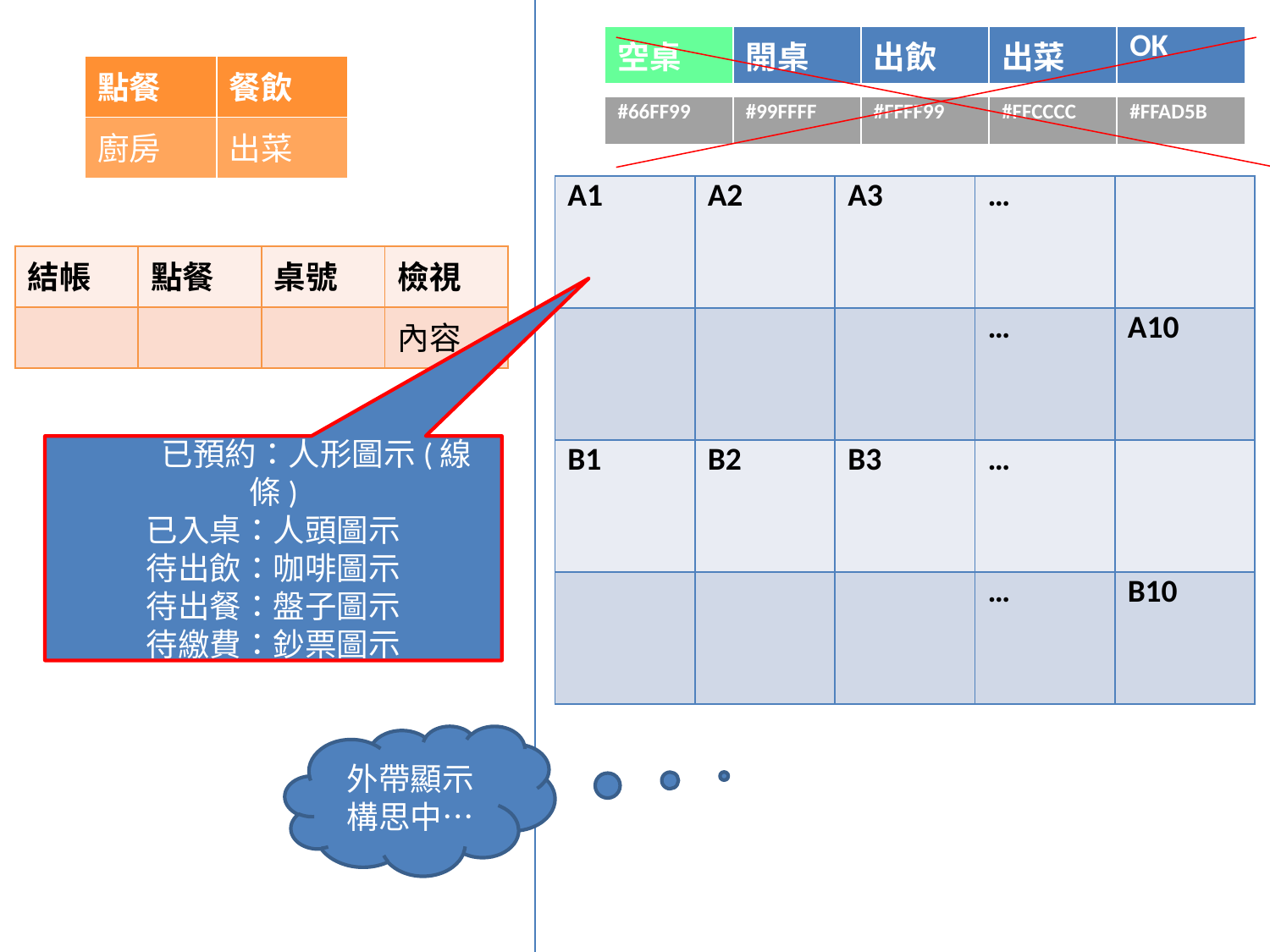

| 空桌 | 開桌 | 出飲 | 出菜 | OK |
| --- | --- | --- | --- | --- |
| 點餐 | 餐飲 |
| --- | --- |
| 廚房 | 出菜 |
| #66FF99 | #99FFFF | #FFFF99 | #FFCCCC | #FFAD5B |
| --- | --- | --- | --- | --- |
| A1 | A2 | A3 | … |  |
| --- | --- | --- | --- | --- |
|  |  |  | … | A10 |
| B1 | B2 | B3 | … |  |
|  |  |  | … | B10 |
| 結帳 | 點餐 | 桌號 | 檢視 |
| --- | --- | --- | --- |
|  |  |  | 內容 |

           已預約：人形圖示(線條)
已入桌：人頭圖示
待出飲：咖啡圖示
待出餐：盤子圖示
待繳費：鈔票圖示

外帶顯示
構思中…